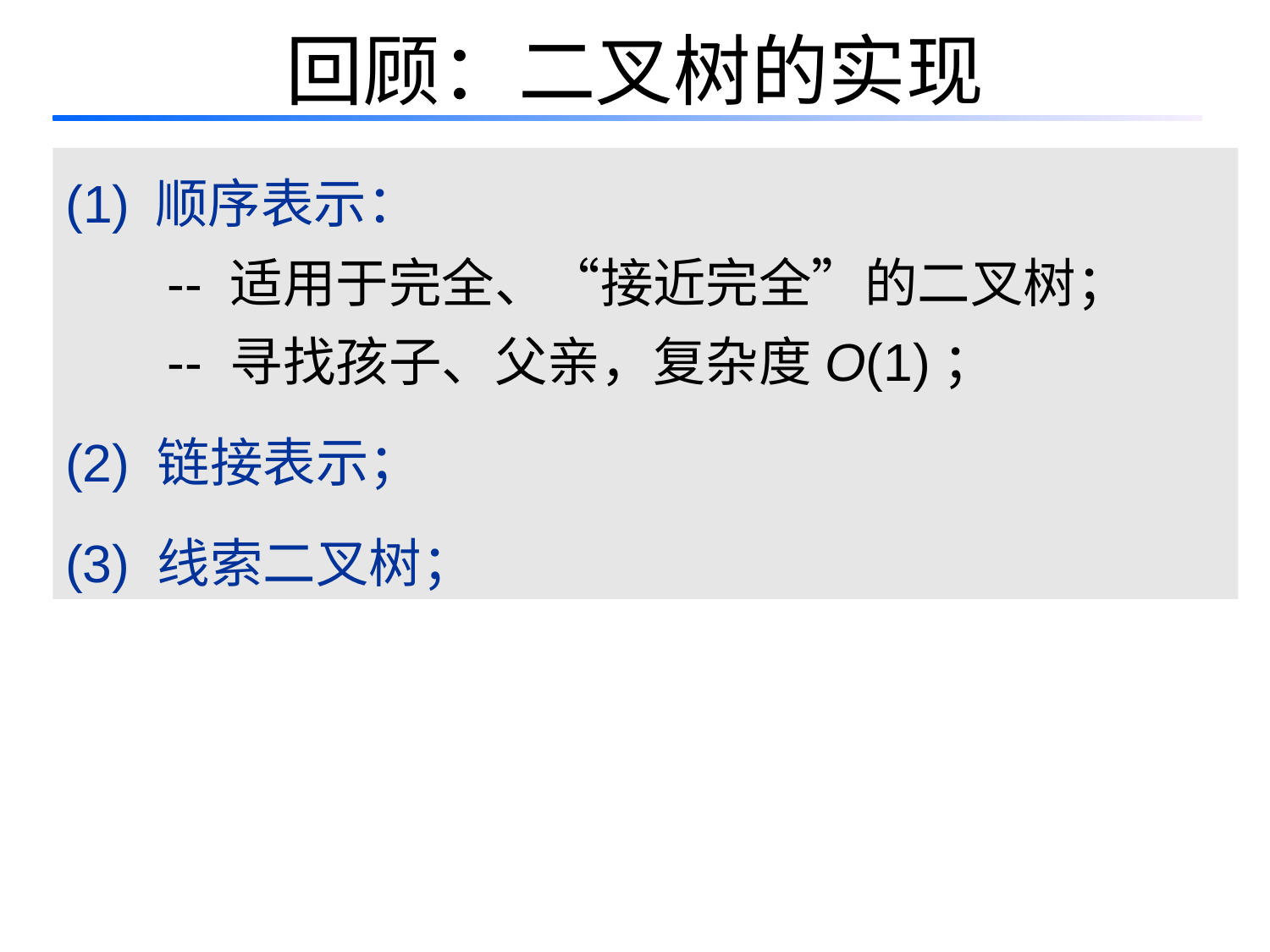

# 回顾：二叉树的实现

 顺序表示：
       -- 适用于完全、“接近完全”的二叉树；
       -- 寻找孩子、父亲，复杂度O(1)；
(2) 链接表示；
(3) 线索二叉树；